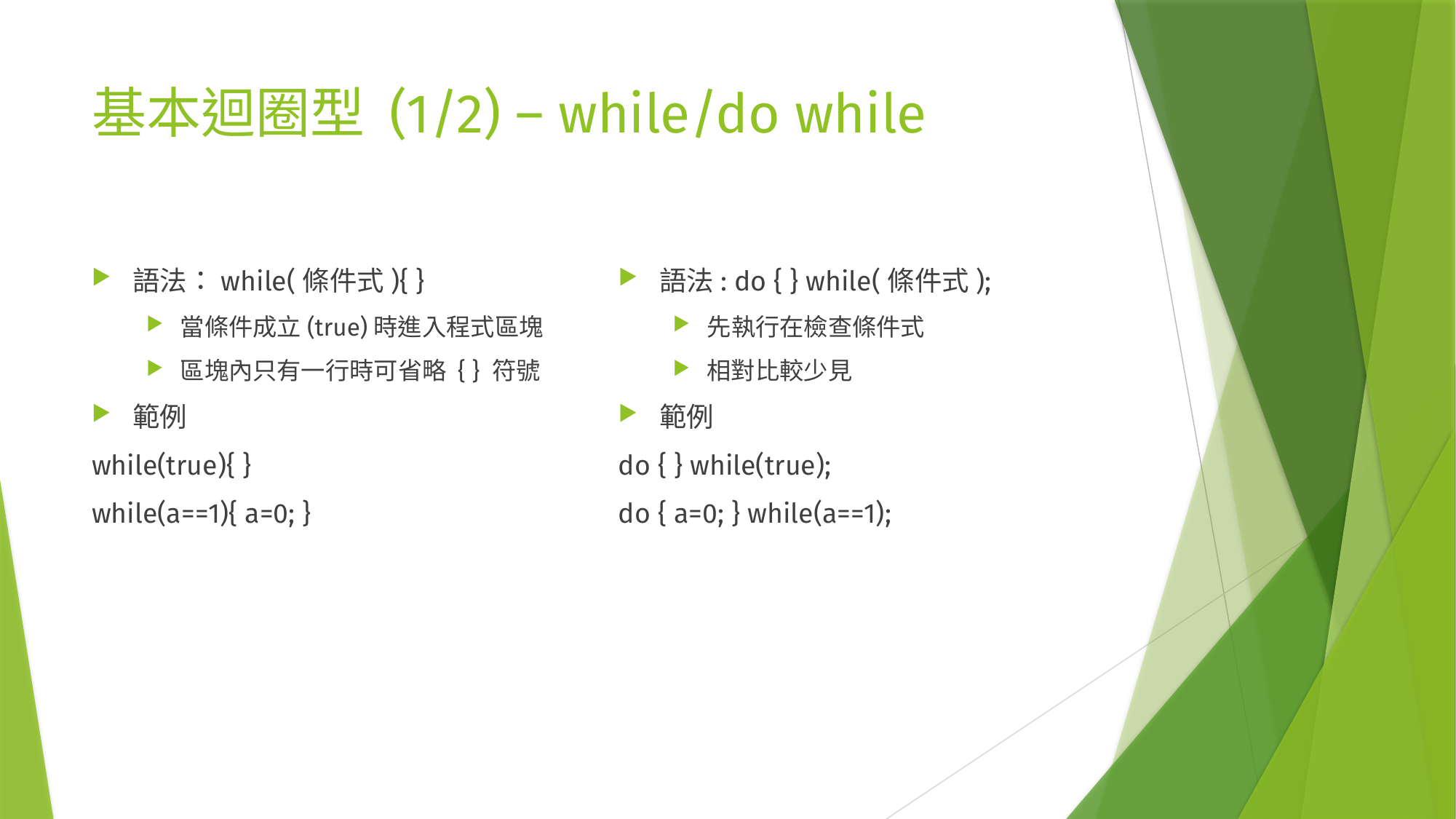

# 基本迴圈型 (1/2) – while/do while
語法：while(條件式){ }
當條件成立(true)時進入程式區塊
區塊內只有一行時可省略 { } 符號
範例
while(true){ }
while(a==1){ a=0; }

語法: do { } while(條件式);
先執行在檢查條件式
相對比較少見
範例
do { } while(true);
do { a=0; } while(a==1);